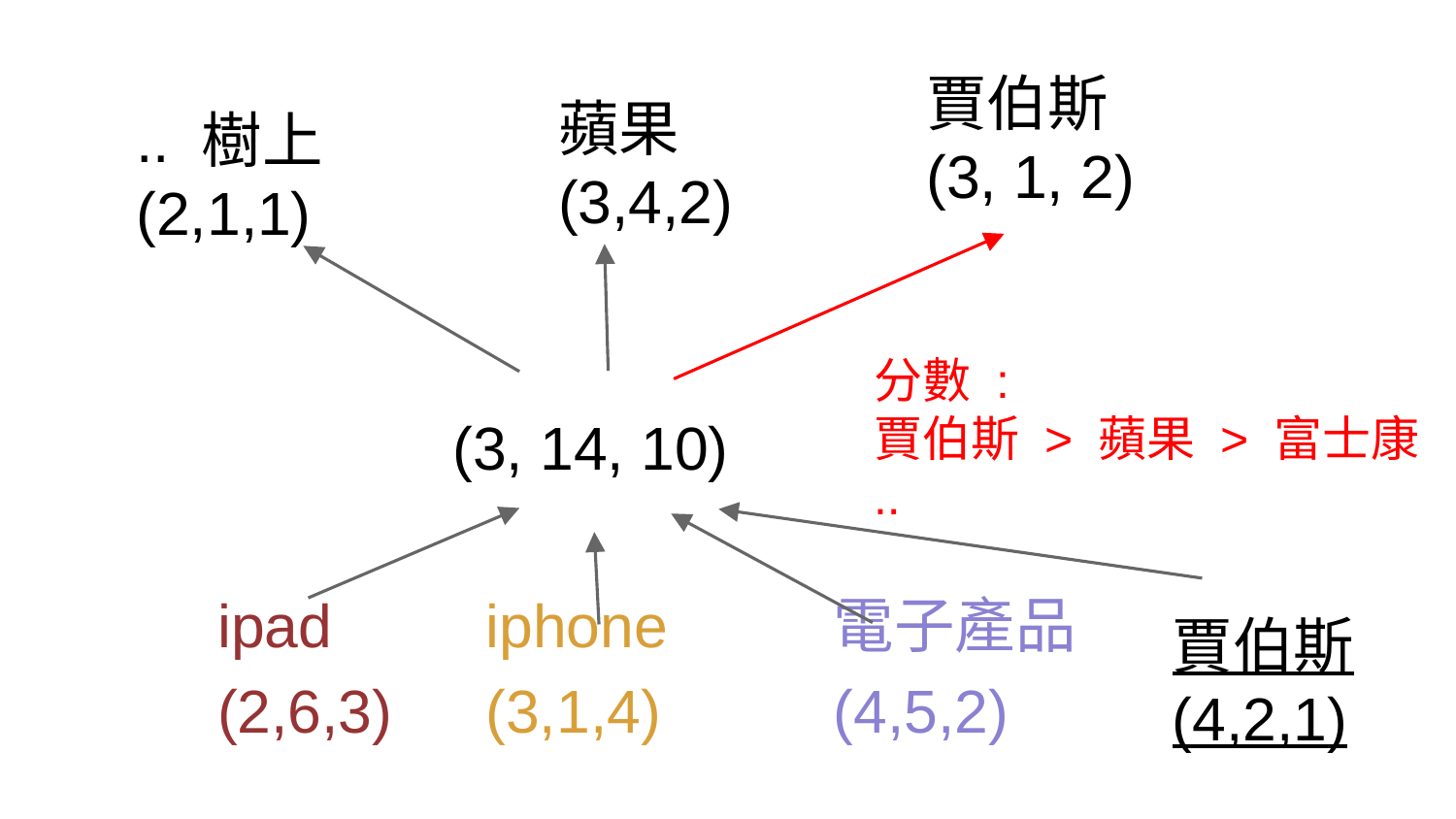

賈伯斯
(3, 1, 2)
蘋果
(3,4,2)
.. 樹上
(2,1,1)
分數 :
賈伯斯 > 蘋果 > 富士康 ..
(3, 14, 10)
賈伯斯
(4,2,1)
ipad
(2,6,3)
iphone
(3,1,4)
電子產品
(4,5,2)